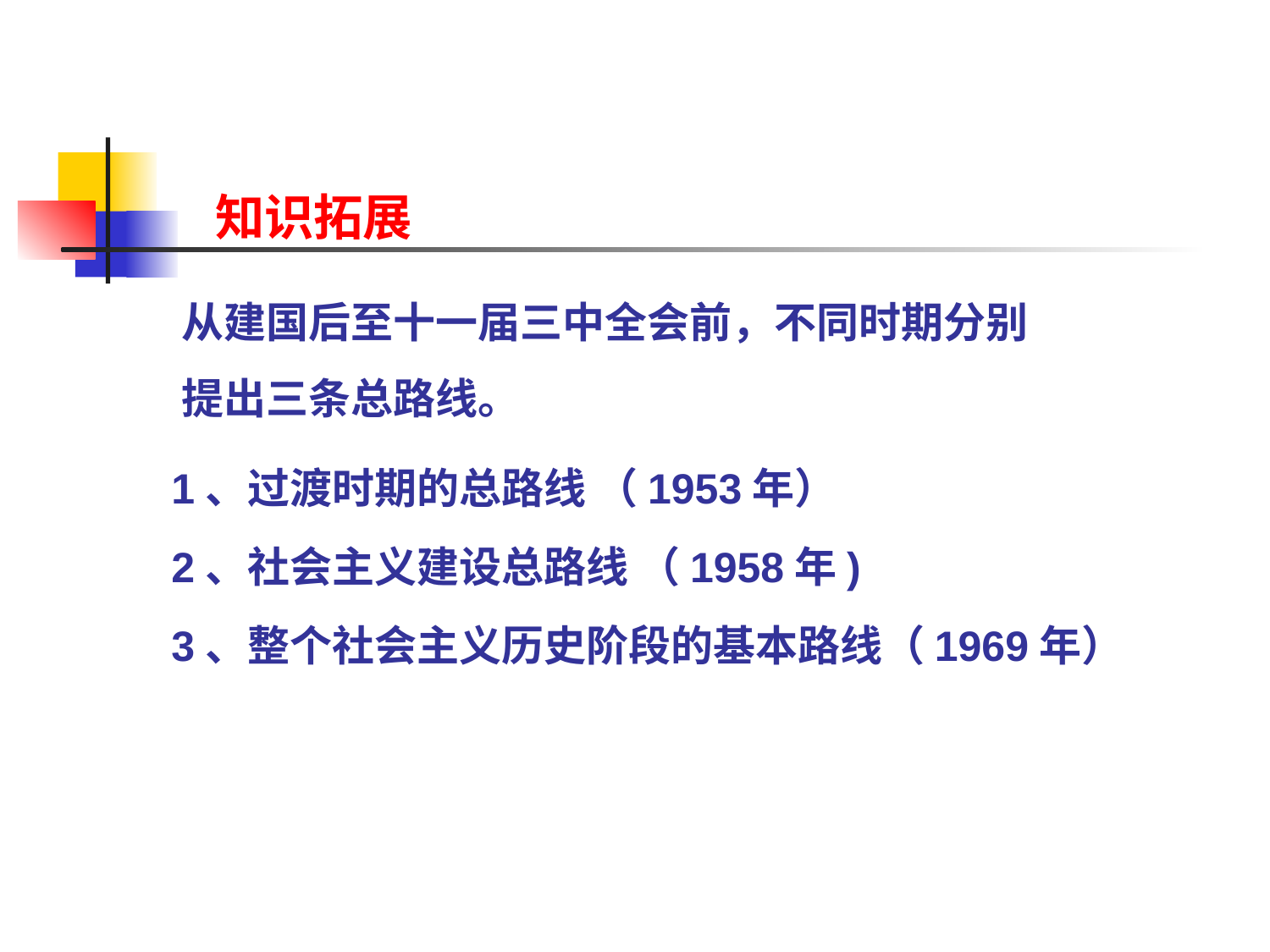

知识拓展
从建国后至十一届三中全会前，不同时期分别提出三条总路线。
1、过渡时期的总路线 （1953年）
2、社会主义建设总路线 （1958年)
3、整个社会主义历史阶段的基本路线（1969年）